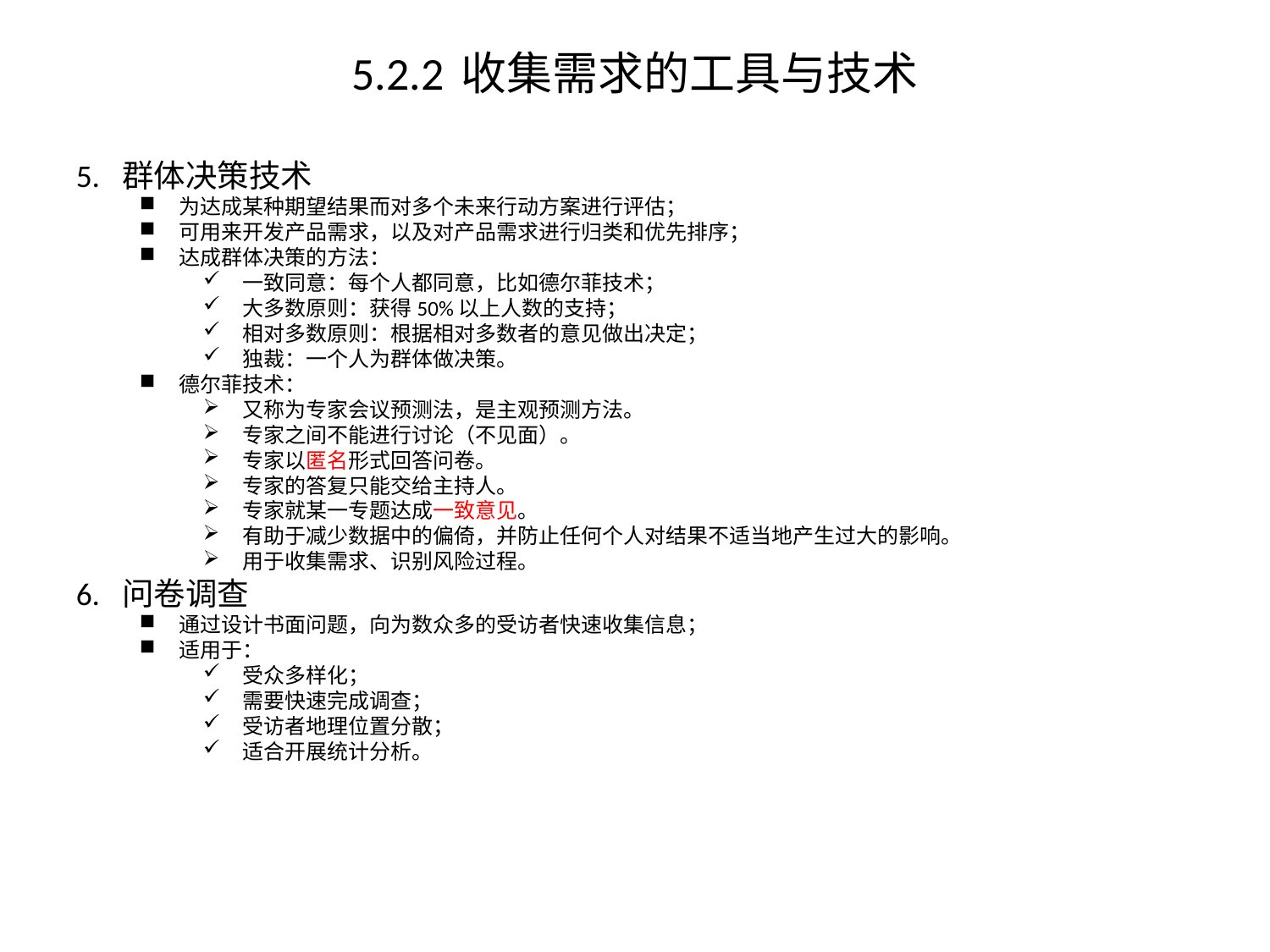

# 5.2.2 收集需求的工具与技术
5.  群体决策技术
为达成某种期望结果而对多个未来行动方案进行评估；
可用来开发产品需求，以及对产品需求进行归类和优先排序；
达成群体决策的方法：
一致同意：每个人都同意，比如德尔菲技术；
大多数原则：获得50%以上人数的支持；
相对多数原则：根据相对多数者的意见做出决定；
独裁：一个人为群体做决策。
德尔菲技术：
又称为专家会议预测法，是主观预测方法。
专家之间不能进行讨论（不见面）。
专家以匿名形式回答问卷。
专家的答复只能交给主持人。
专家就某一专题达成一致意见。
有助于减少数据中的偏倚，并防止任何个人对结果不适当地产生过大的影响。
用于收集需求、识别风险过程。
6.  问卷调查
通过设计书面问题，向为数众多的受访者快速收集信息；
适用于：
受众多样化；
需要快速完成调查；
受访者地理位置分散；
适合开展统计分析。